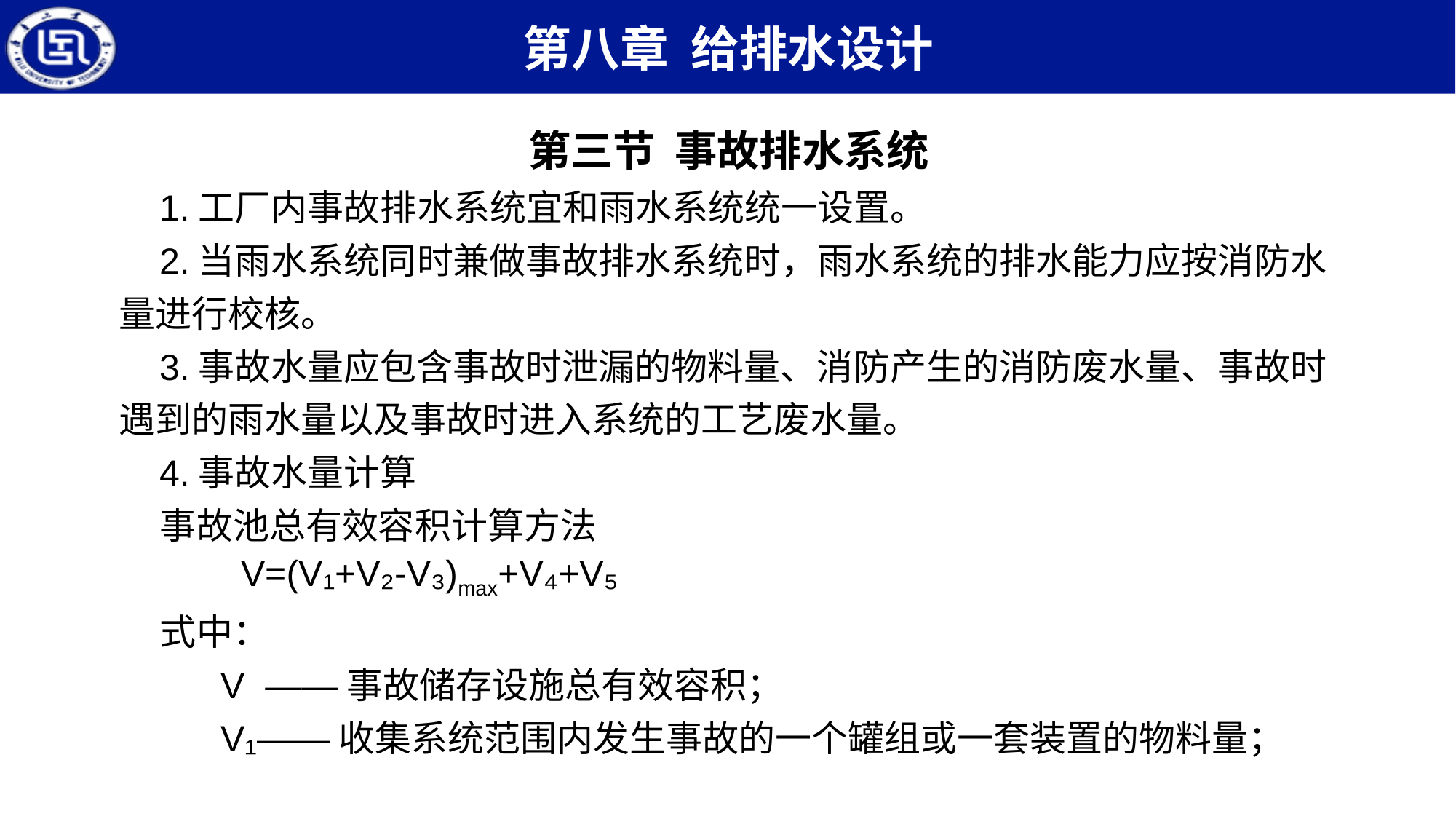

第三节  事故排水系统
    1.工厂内事故排水系统宜和雨水系统统一设置。
    2.当雨水系统同时兼做事故排水系统时，雨水系统的排水能力应按消防水量进行校核。
    3.事故水量应包含事故时泄漏的物料量、消防产生的消防废水量、事故时遇到的雨水量以及事故时进入系统的工艺废水量。
    4.事故水量计算
    事故池总有效容积计算方法
            V=(V₁+V₂-V₃)max+V₄+V₅
    式中：
          V  ——事故储存设施总有效容积；
          V₁——收集系统范围内发生事故的一个罐组或一套装置的物料量；